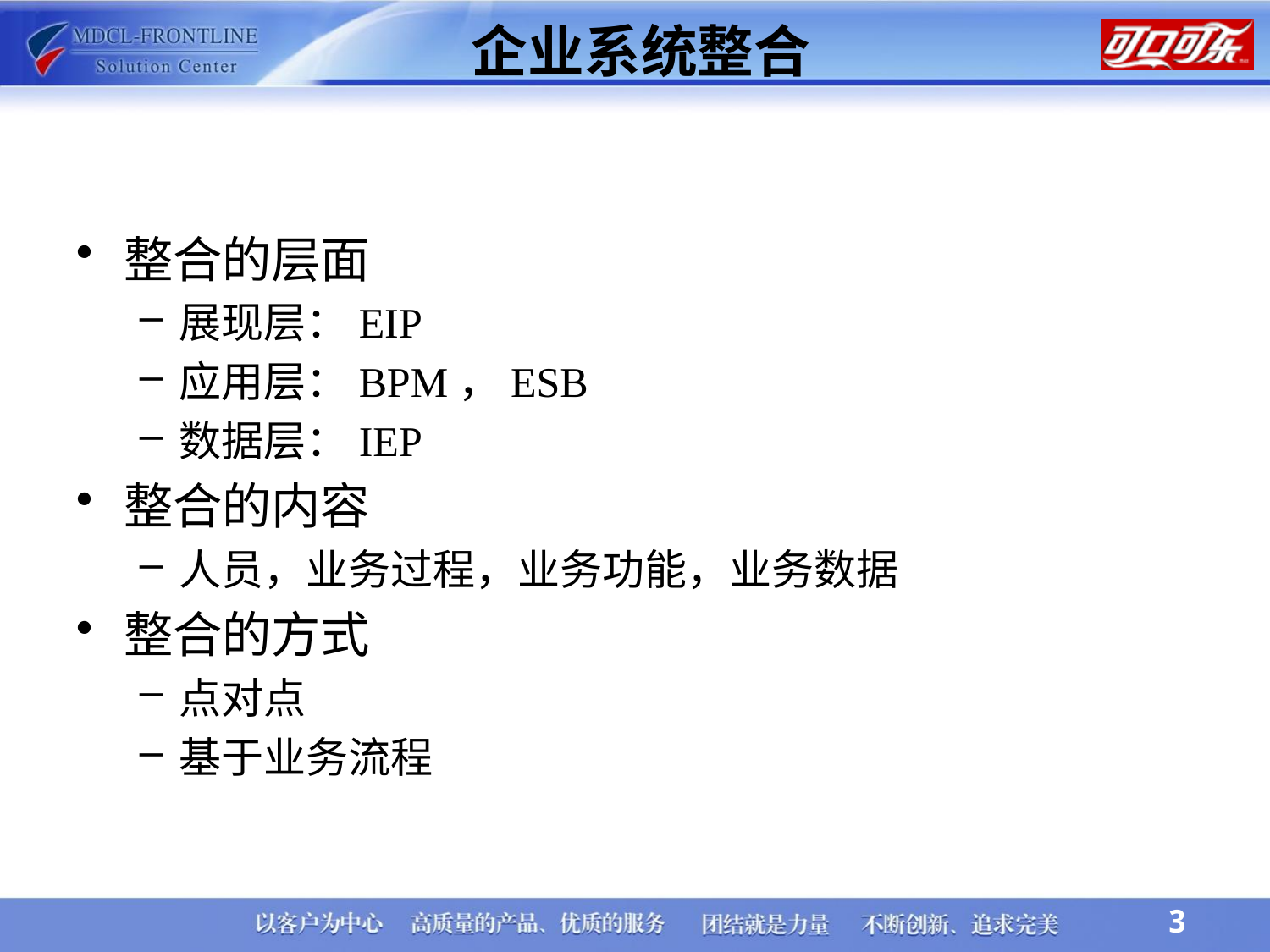

# 企业系统整合
整合的层面
展现层：EIP
应用层：BPM，ESB
数据层：IEP
整合的内容
人员，业务过程，业务功能，业务数据
整合的方式
点对点
基于业务流程